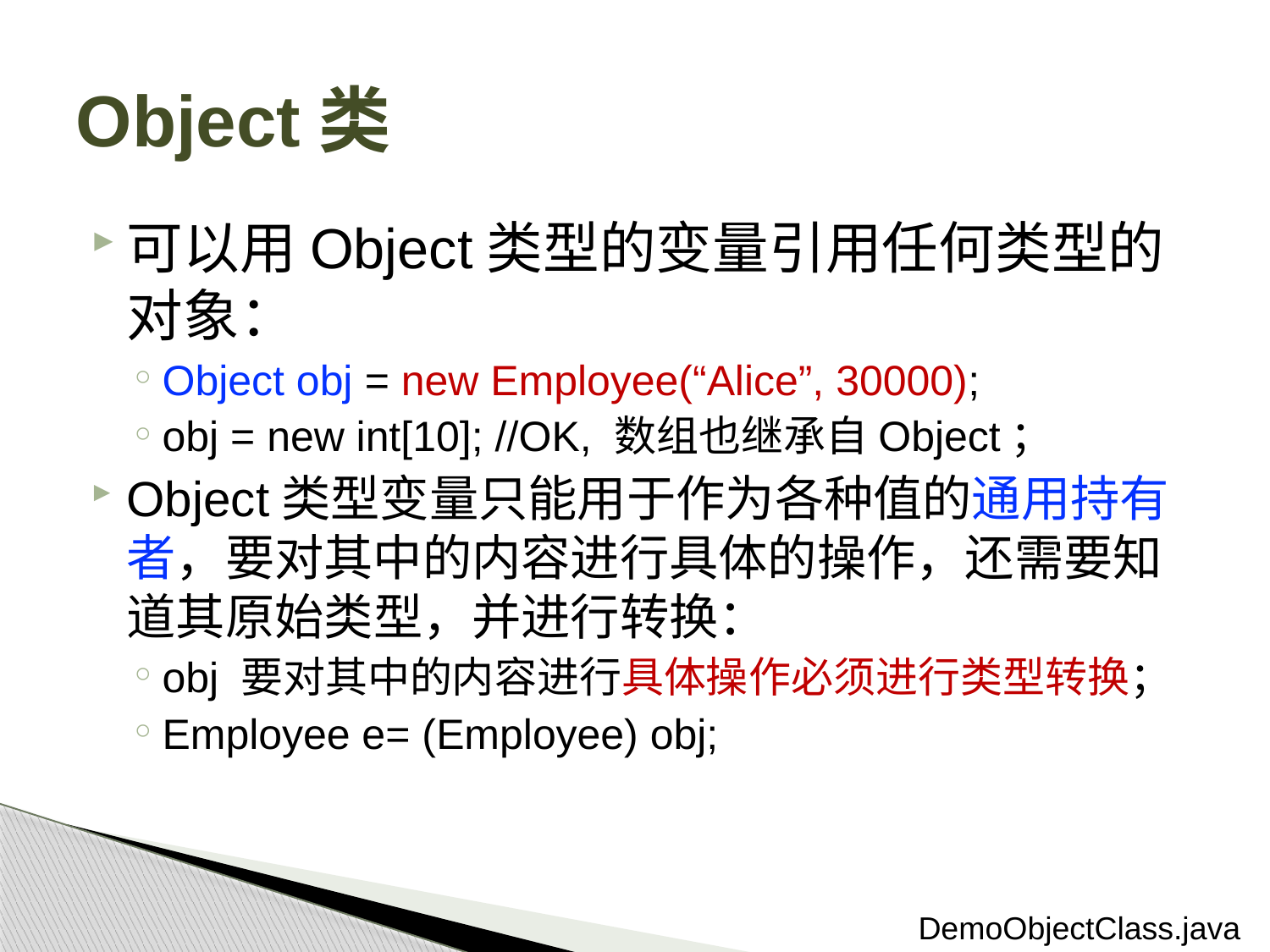

# Object类
可以用Object类型的变量引用任何类型的对象：
Object obj = new Employee(“Alice”, 30000);
obj = new int[10]; //OK, 数组也继承自Object；
Object类型变量只能用于作为各种值的通用持有者，要对其中的内容进行具体的操作，还需要知道其原始类型，并进行转换：
obj 要对其中的内容进行具体操作必须进行类型转换；
Employee e= (Employee) obj;
DemoObjectClass.java